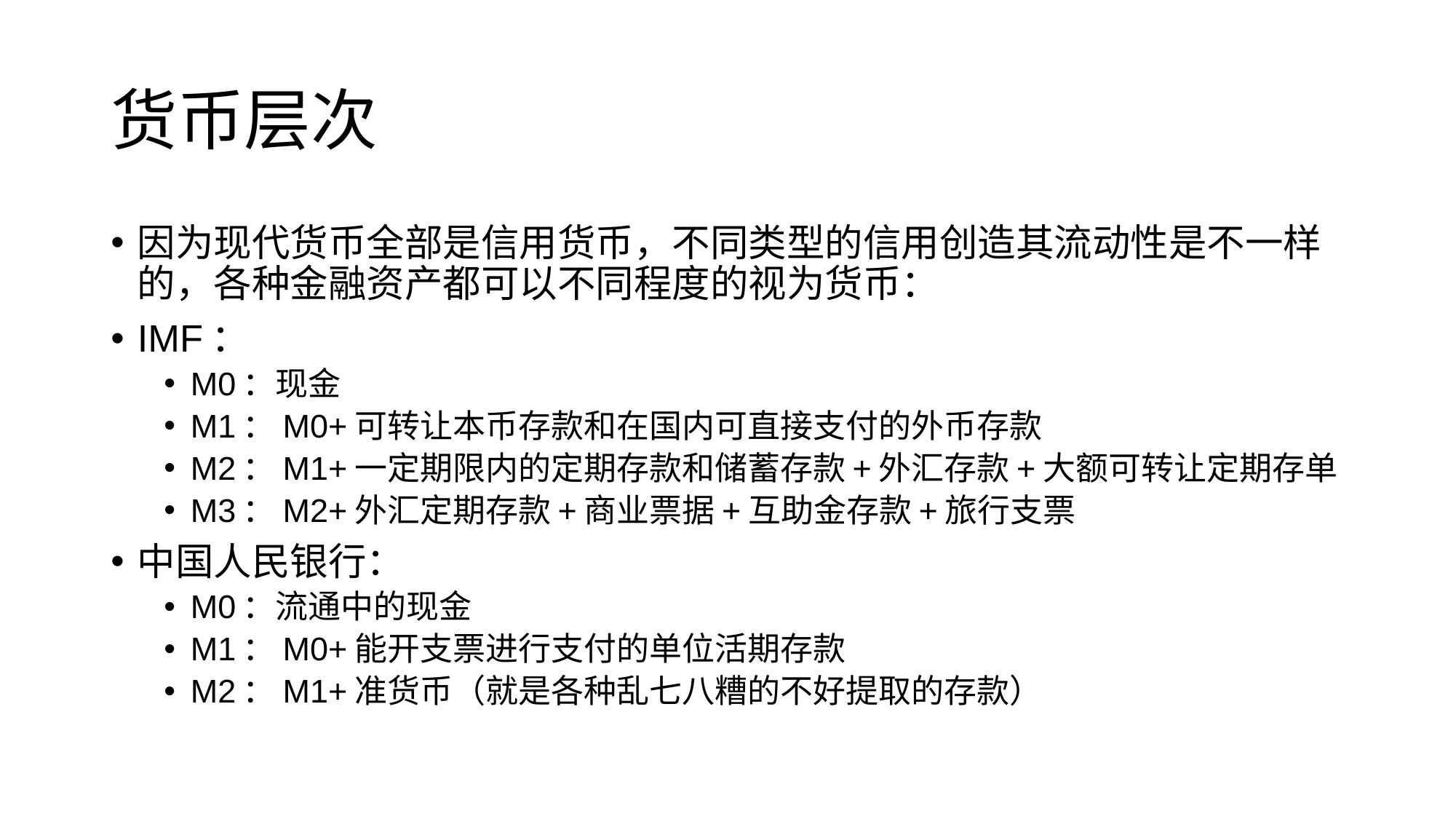

# 货币层次
因为现代货币全部是信用货币，不同类型的信用创造其流动性是不一样的，各种金融资产都可以不同程度的视为货币：
IMF：
M0：现金
M1：M0+可转让本币存款和在国内可直接支付的外币存款
M2：M1+一定期限内的定期存款和储蓄存款+外汇存款+大额可转让定期存单
M3：M2+外汇定期存款+商业票据+互助金存款+旅行支票
中国人民银行：
M0：流通中的现金
M1：M0+能开支票进行支付的单位活期存款
M2：M1+准货币（就是各种乱七八糟的不好提取的存款）